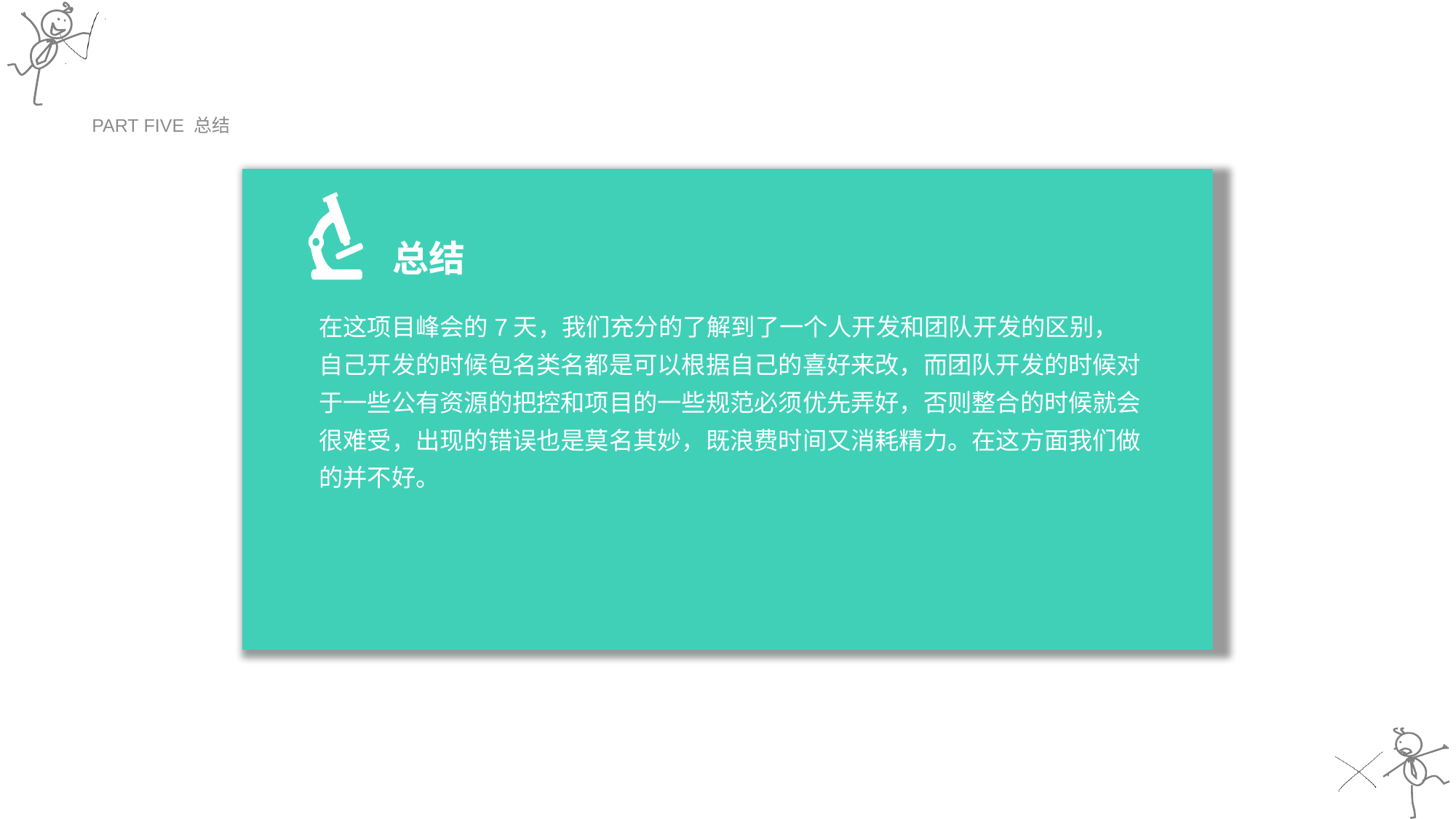

总结
在这项目峰会的7天，我们充分的了解到了一个人开发和团队开发的区别，
自己开发的时候包名类名都是可以根据自己的喜好来改，而团队开发的时候对于一些公有资源的把控和项目的一些规范必须优先弄好，否则整合的时候就会很难受，出现的错误也是莫名其妙，既浪费时间又消耗精力。在这方面我们做的并不好。
PART FIVE 总结